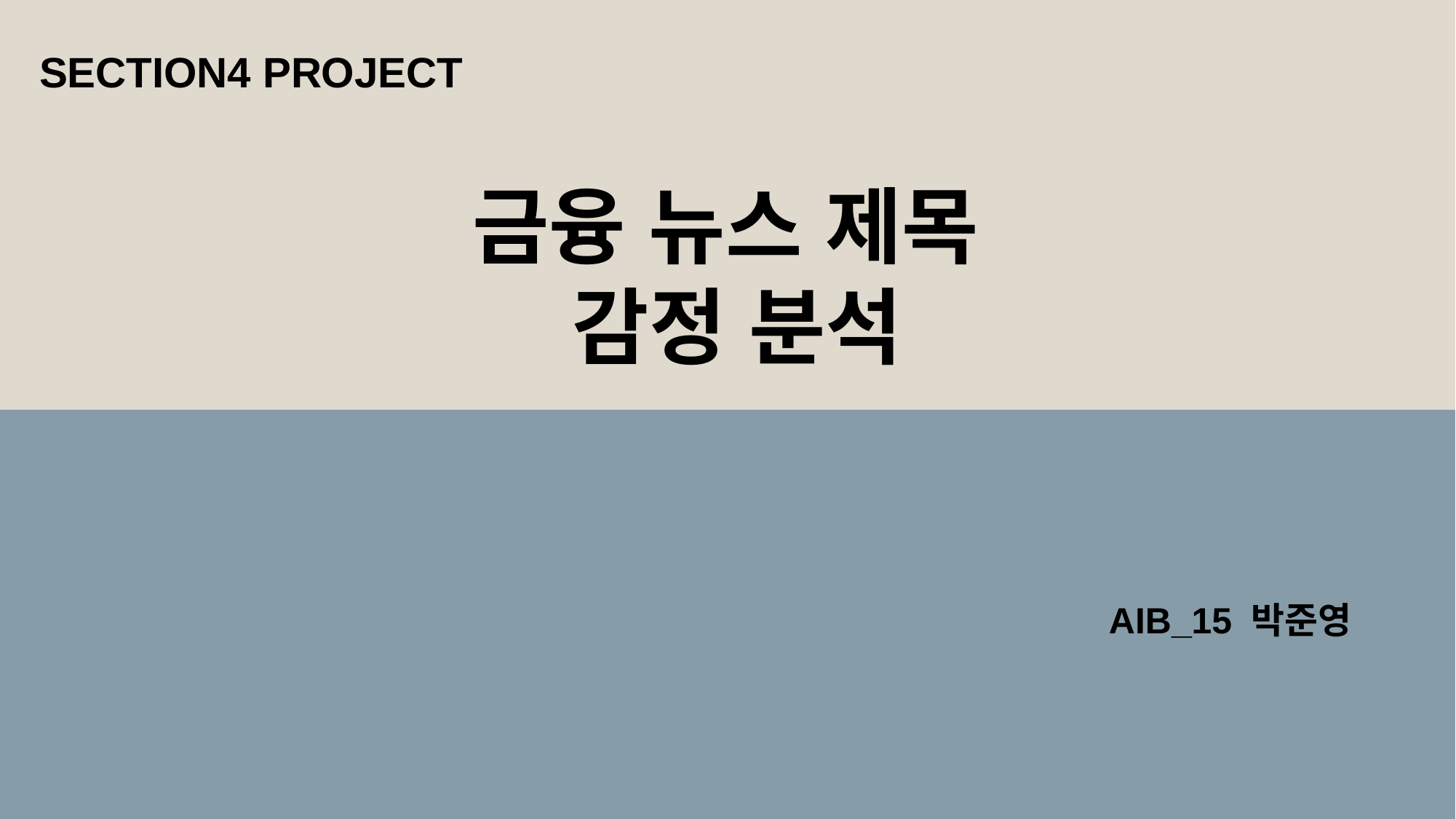

SECTION4 PROJECT
금융 뉴스 제목
감정 분석

AIB_15 박준영